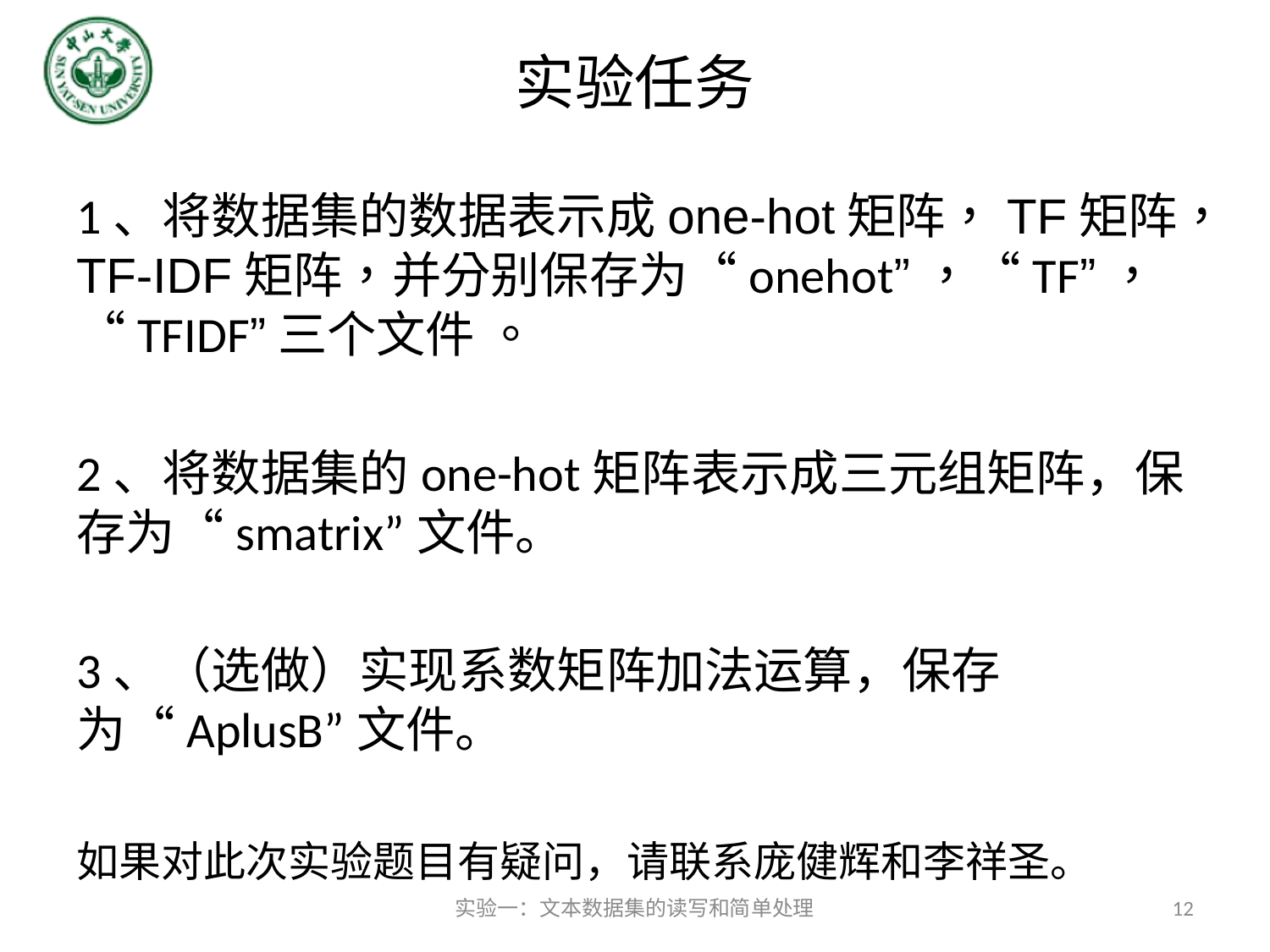

# 实验任务
1、将数据集的数据表示成one-hot矩阵，TF矩阵，TF-IDF矩阵，并分别保存为“onehot”，“TF”，“TFIDF”三个文件 。

2、将数据集的one-hot矩阵表示成三元组矩阵，保存为“smatrix”文件。

3、（选做）实现系数矩阵加法运算，保存为“AplusB”文件。

如果对此次实验题目有疑问，请联系庞健辉和李祥圣。

实验一：文本数据集的读写和简单处理
12